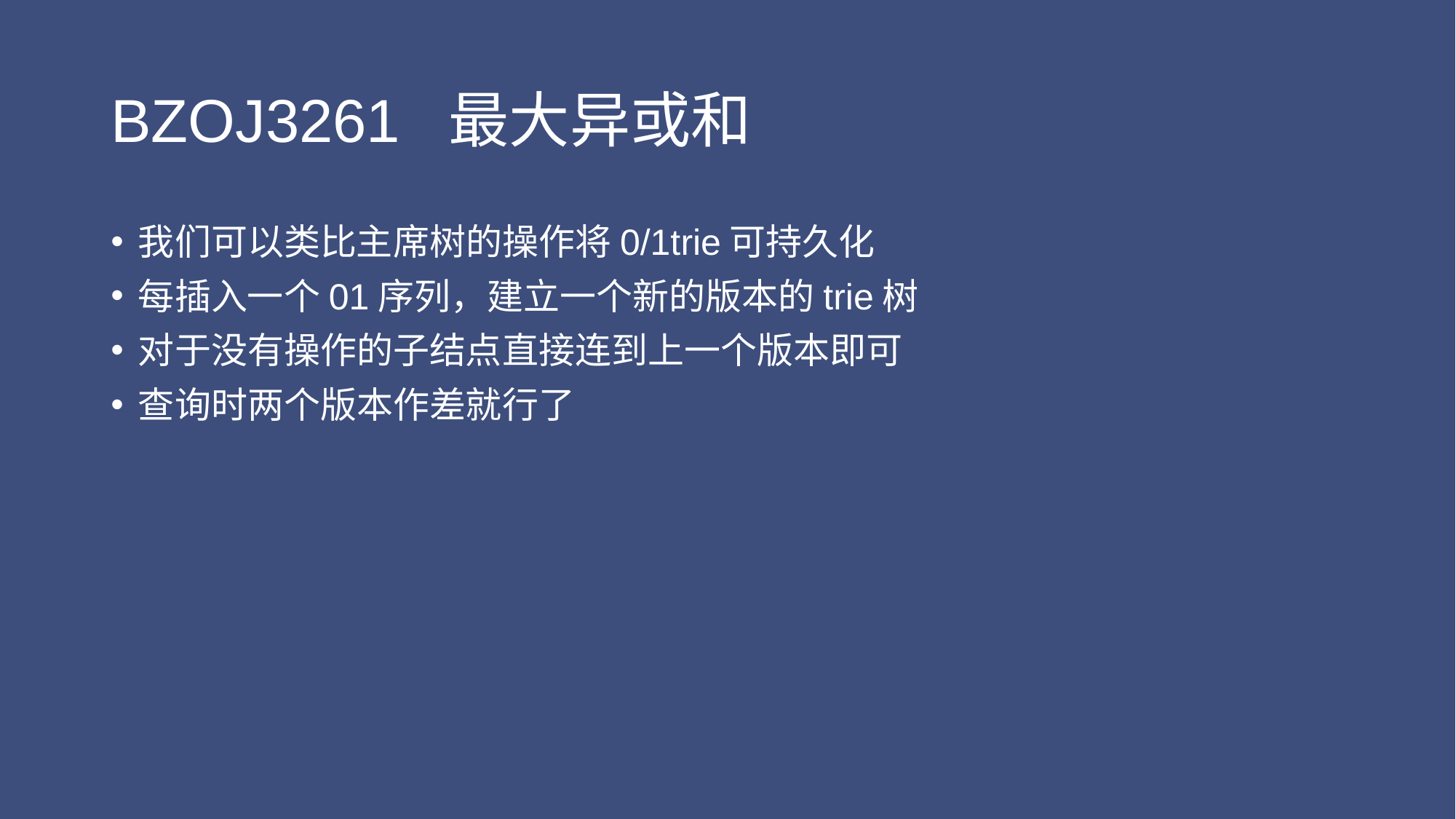

# BZOJ3261  最大异或和
我们可以类比主席树的操作将0/1trie可持久化
每插入一个01序列，建立一个新的版本的trie树
对于没有操作的子结点直接连到上一个版本即可
查询时两个版本作差就行了